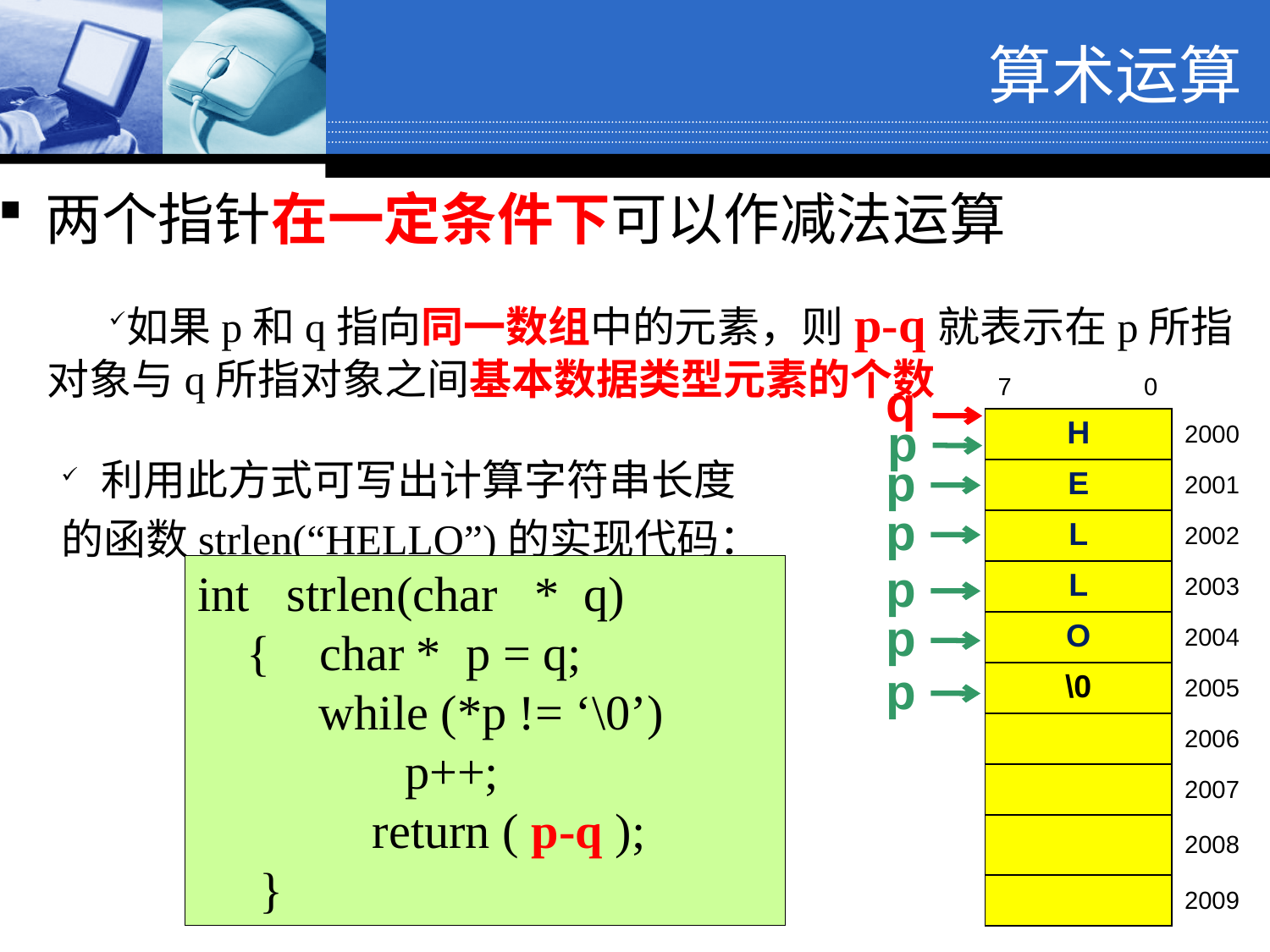

算术运算
两个指针在一定条件下可以作减法运算

如果p和q指向同一数组中的元素，则p-q就表示在p所指对象与q所指对象之间基本数据类型元素的个数

利用此方式可写出计算字符串长度
的函数strlen(“HELLO”)的实现代码：

q
| 7 0 |  |
| --- | --- |
| H | 2000 |
| E | 2001 |
| L | 2002 |
| L | 2003 |
| O | 2004 |
| \0 | 2005 |
|  | 2006 |
|  | 2007 |
|  | 2008 |
|  | 2009 |
p
p
p
p
int   strlen(char   *  q)
    {    char *  p = q;
	      while (*p != ‘\0’)
	             p++;
		return ( p-q );
     }
p
p